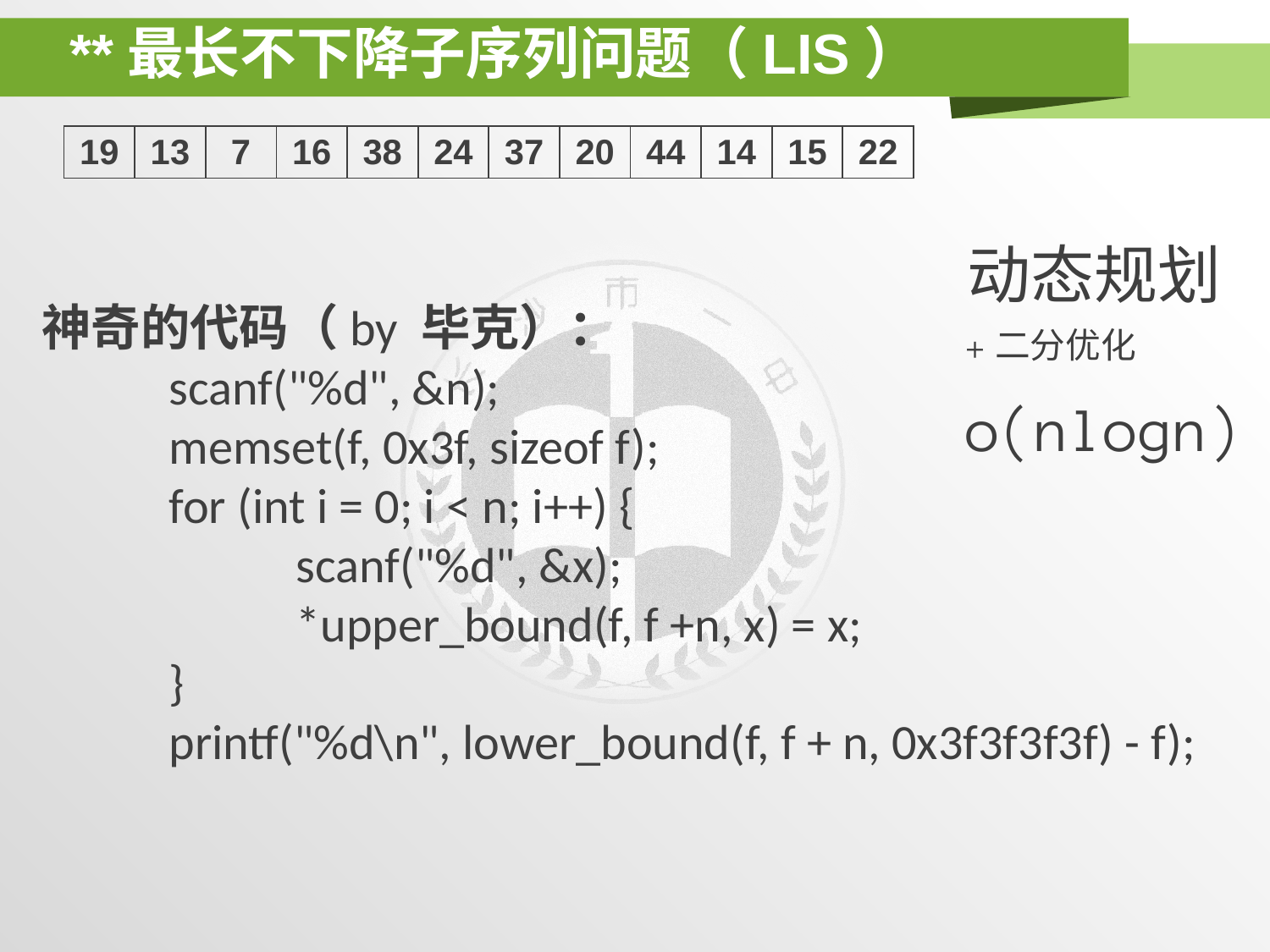

# **最长不下降子序列问题（LIS）
| 19 | 13 | 7 | 16 | 38 | 24 | 37 | 20 | 44 | 14 | 15 | 22 |
| --- | --- | --- | --- | --- | --- | --- | --- | --- | --- | --- | --- |

动态规划
+二分优化
o(nlogn)
神奇的代码（by 毕克）：
	scanf("%d", &n);
	memset(f, 0x3f, sizeof f);
	for (int i = 0; i < n; i++) {
		scanf("%d", &x);
		*upper_bound(f, f +n, x) = x;
	}
	printf("%d\n", lower_bound(f, f + n, 0x3f3f3f3f) - f);